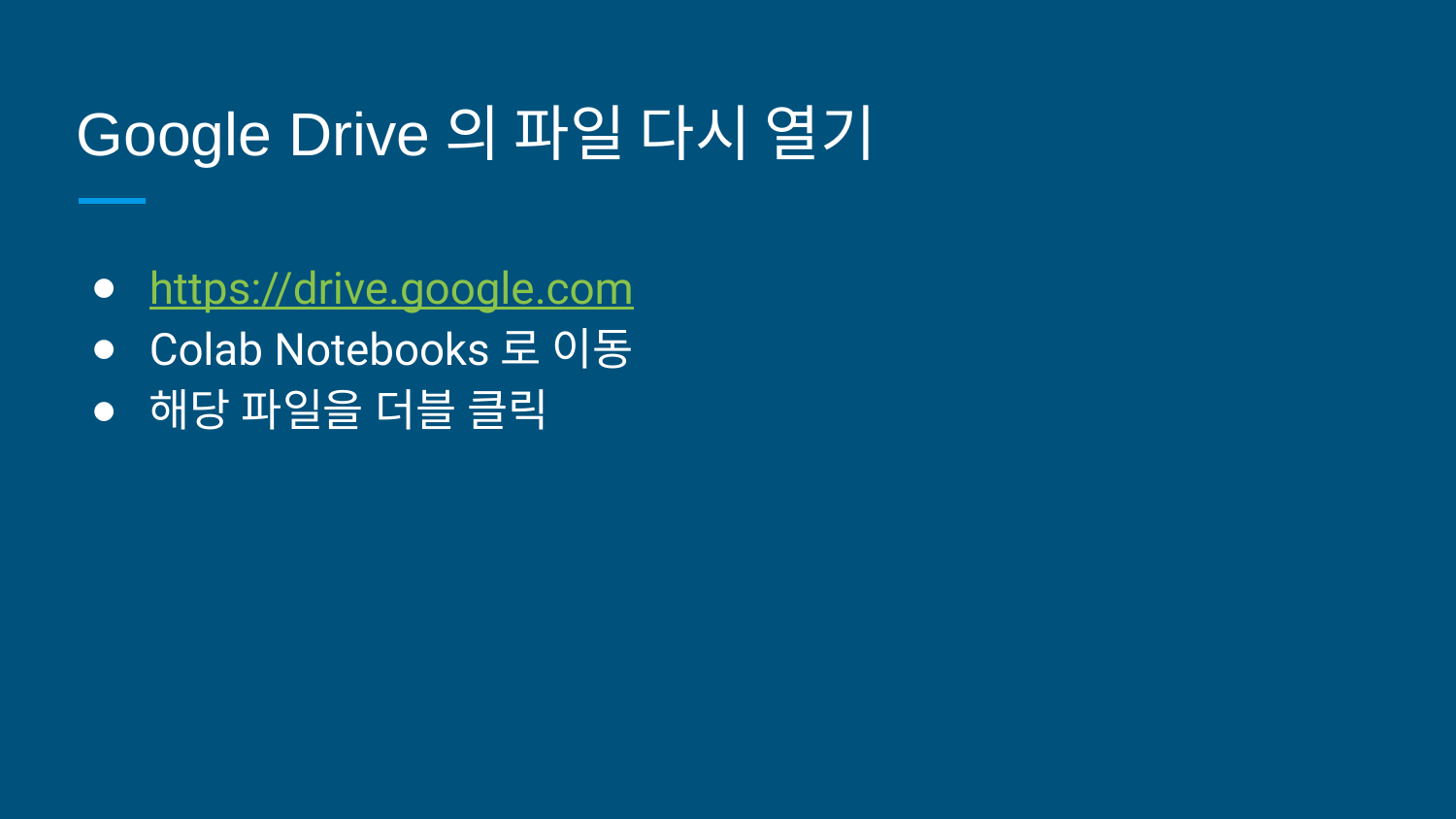

# Google Drive의 파일 다시 열기
https://drive.google.com
Colab Notebooks로 이동
해당 파일을 더블 클릭